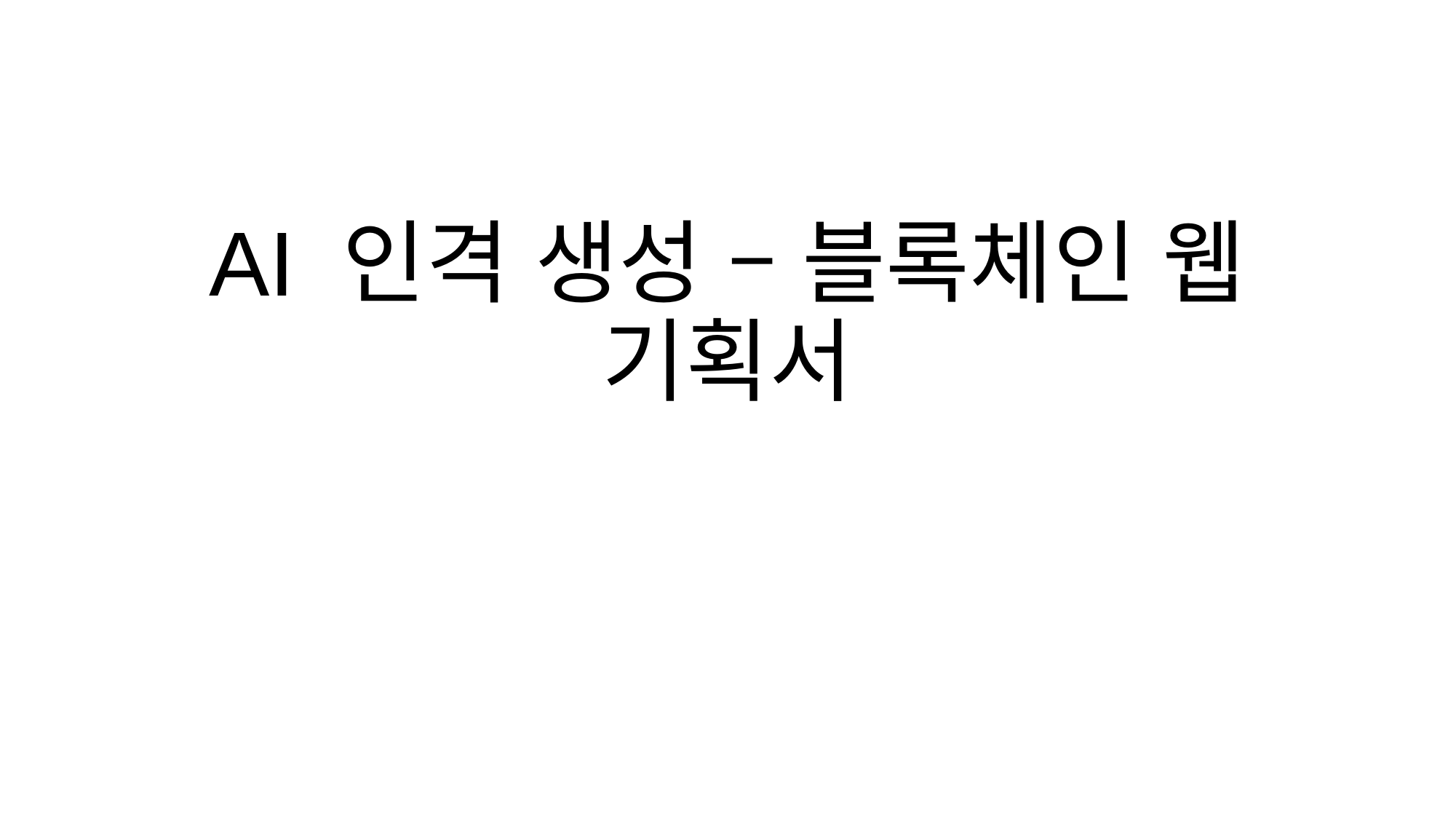

# AI 인격 생성 – 블록체인 웹 기획서